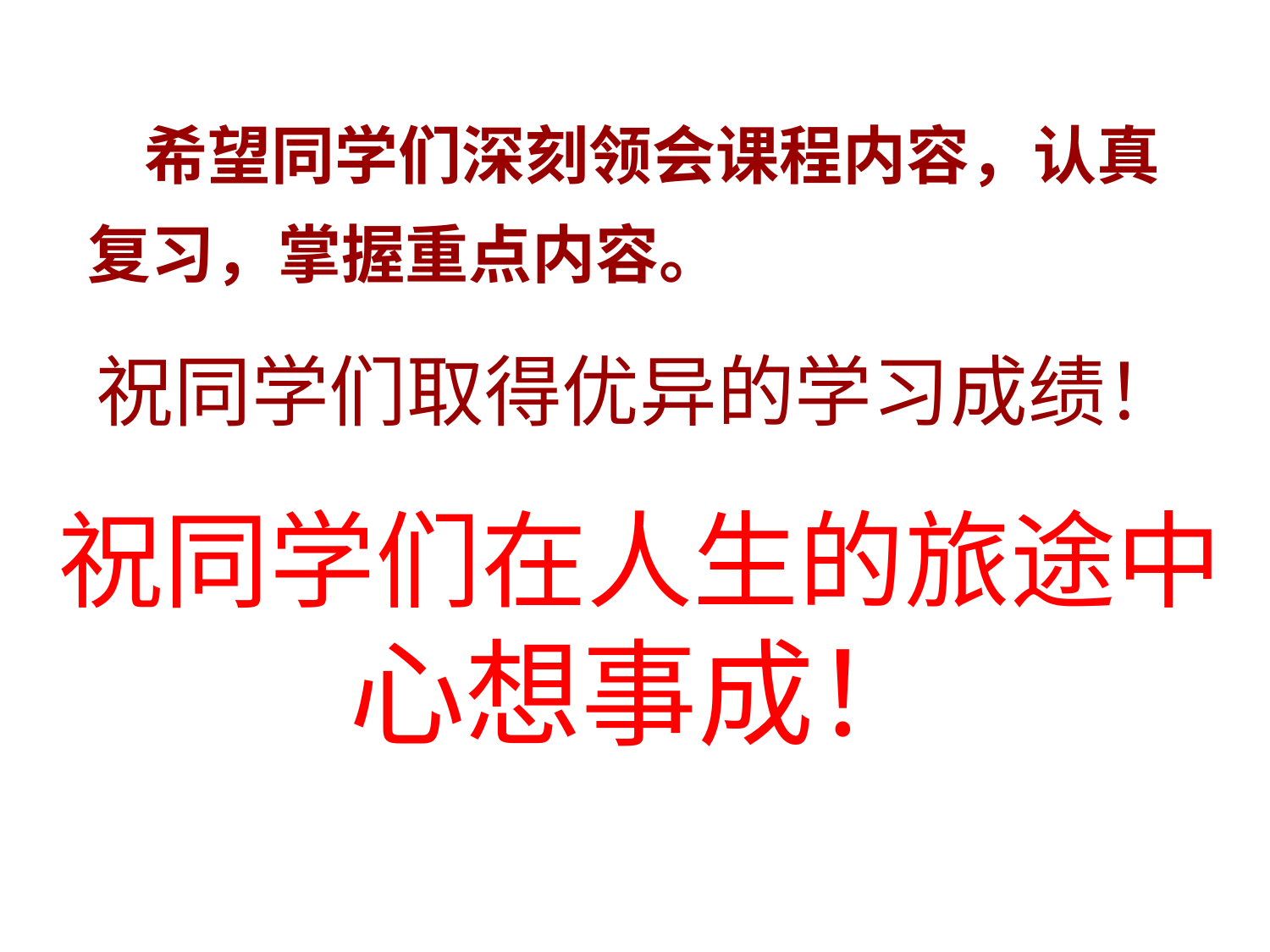

希望同学们深刻领会课程内容，认真复习，掌握重点内容。
祝同学们取得优异的学习成绩！
祝同学们在人生的旅途中心想事成！